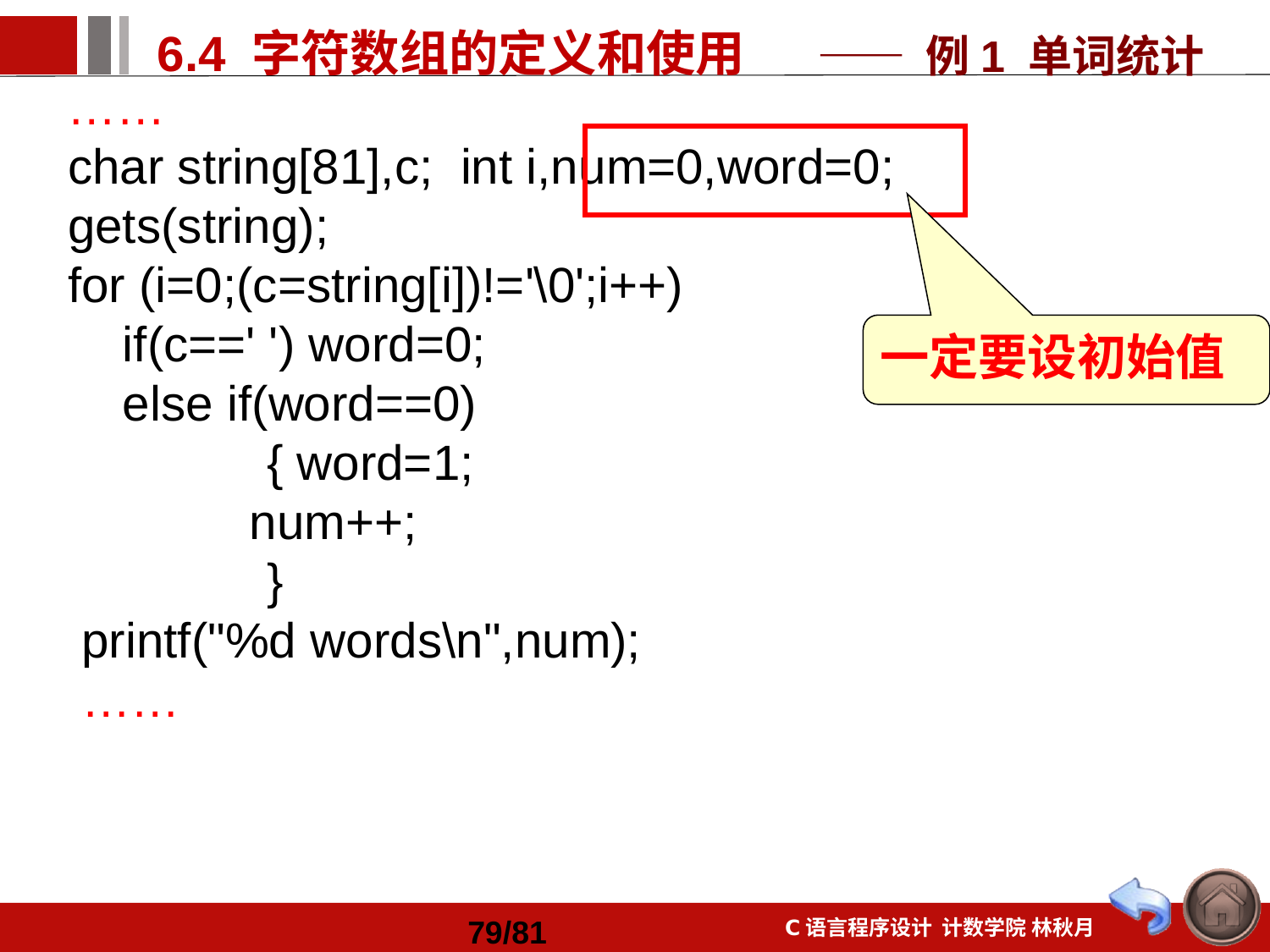

—— 例1 单词统计
    ……
    char string[81],c;  int i,num=0,word=0;
    gets(string);
    for (i=0;(c=string[i])!='\0';i++)
        if(c==' ') word=0;
        else if(word==0)
		{ word=1;
	        num++;
		}
     printf("%d words\n",num);
     ……

一定要设初始值